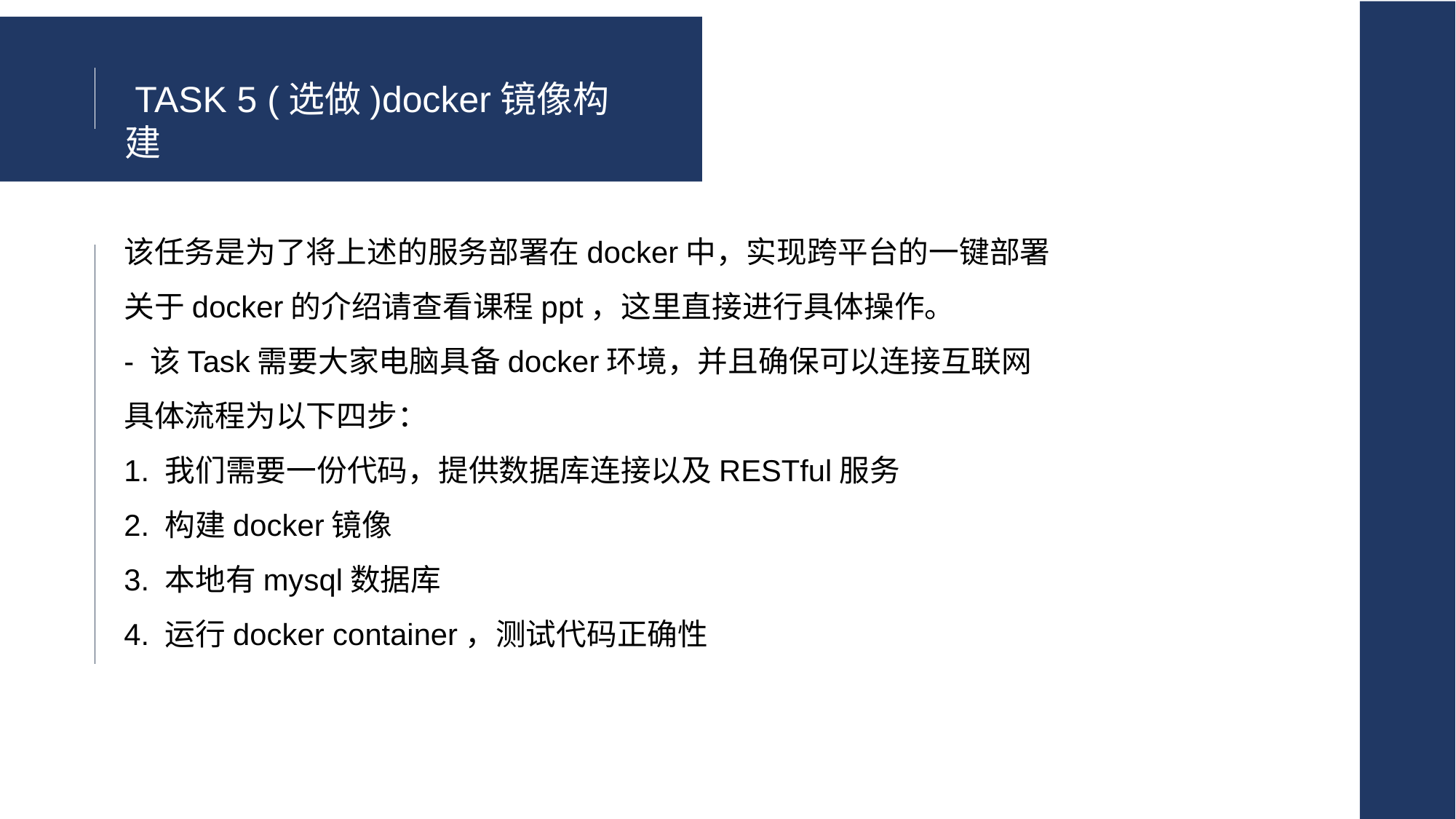

TASK 5 (选做)docker镜像构建
该任务是为了将上述的服务部署在docker中，实现跨平台的一键部署
关于docker的介绍请查看课程ppt，这里直接进行具体操作。
- 该Task需要大家电脑具备docker环境，并且确保可以连接互联网
具体流程为以下四步：
1. 我们需要一份代码，提供数据库连接以及RESTful服务
2. 构建docker镜像
3. 本地有mysql数据库
4. 运行docker container，测试代码正确性